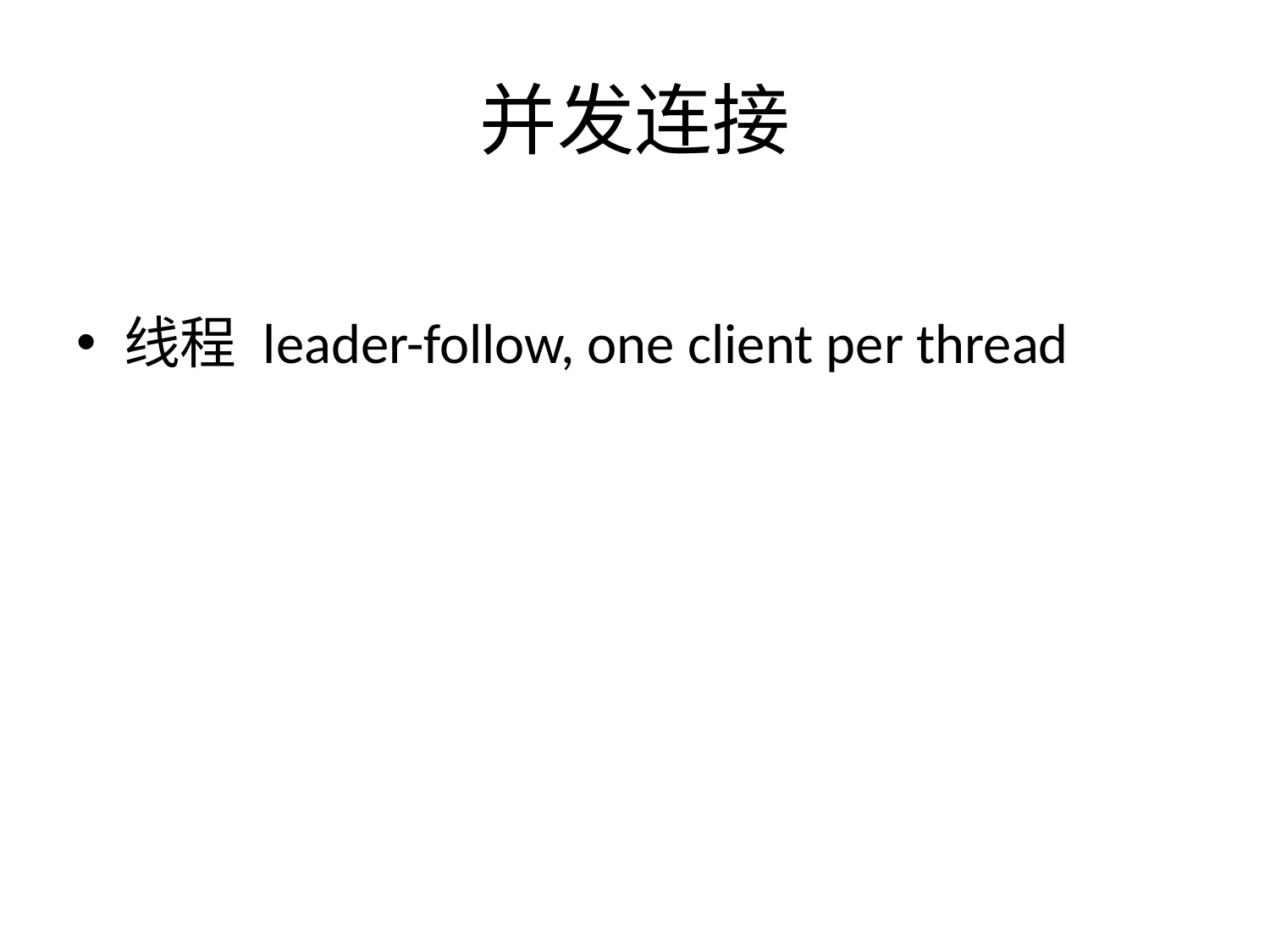

# 并发连接

线程 leader-follow, one client per thread